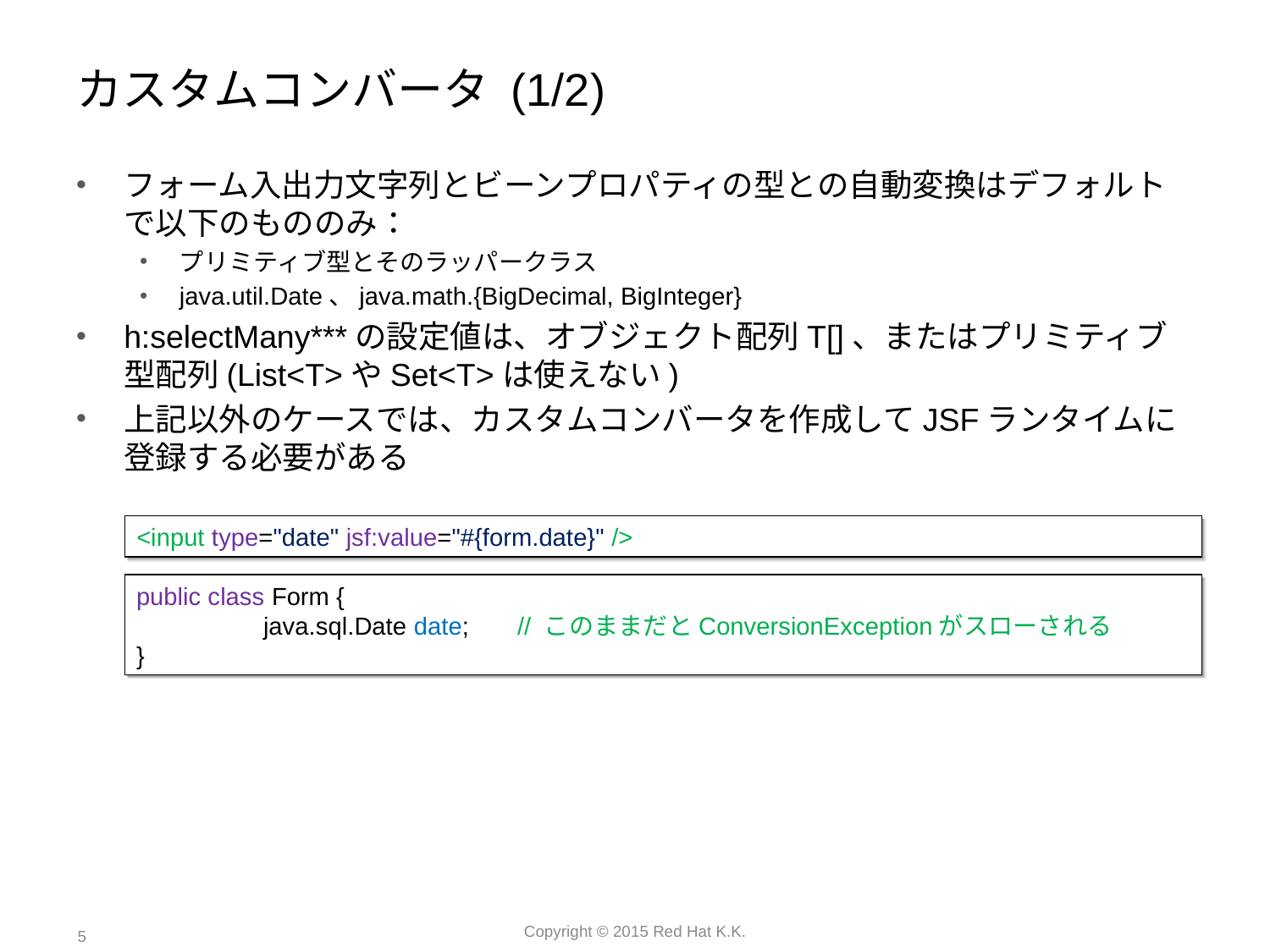

# カスタムコンバータ (1/2)
フォーム入出力文字列とビーンプロパティの型との自動変換はデフォルトで以下のもののみ：
プリミティブ型とそのラッパークラス
java.util.Date、java.math.{BigDecimal, BigInteger}
h:selectMany***の設定値は、オブジェクト配列T[]、またはプリミティブ型配列(List<T>やSet<T>は使えない)
上記以外のケースでは、カスタムコンバータを作成してJSFランタイムに登録する必要がある
<input type="date" jsf:value="#{form.date}" />
public class Form {
	java.sql.Date date;	// このままだとConversionExceptionがスローされる
}
5
Copyright © 2015 Red Hat K.K.